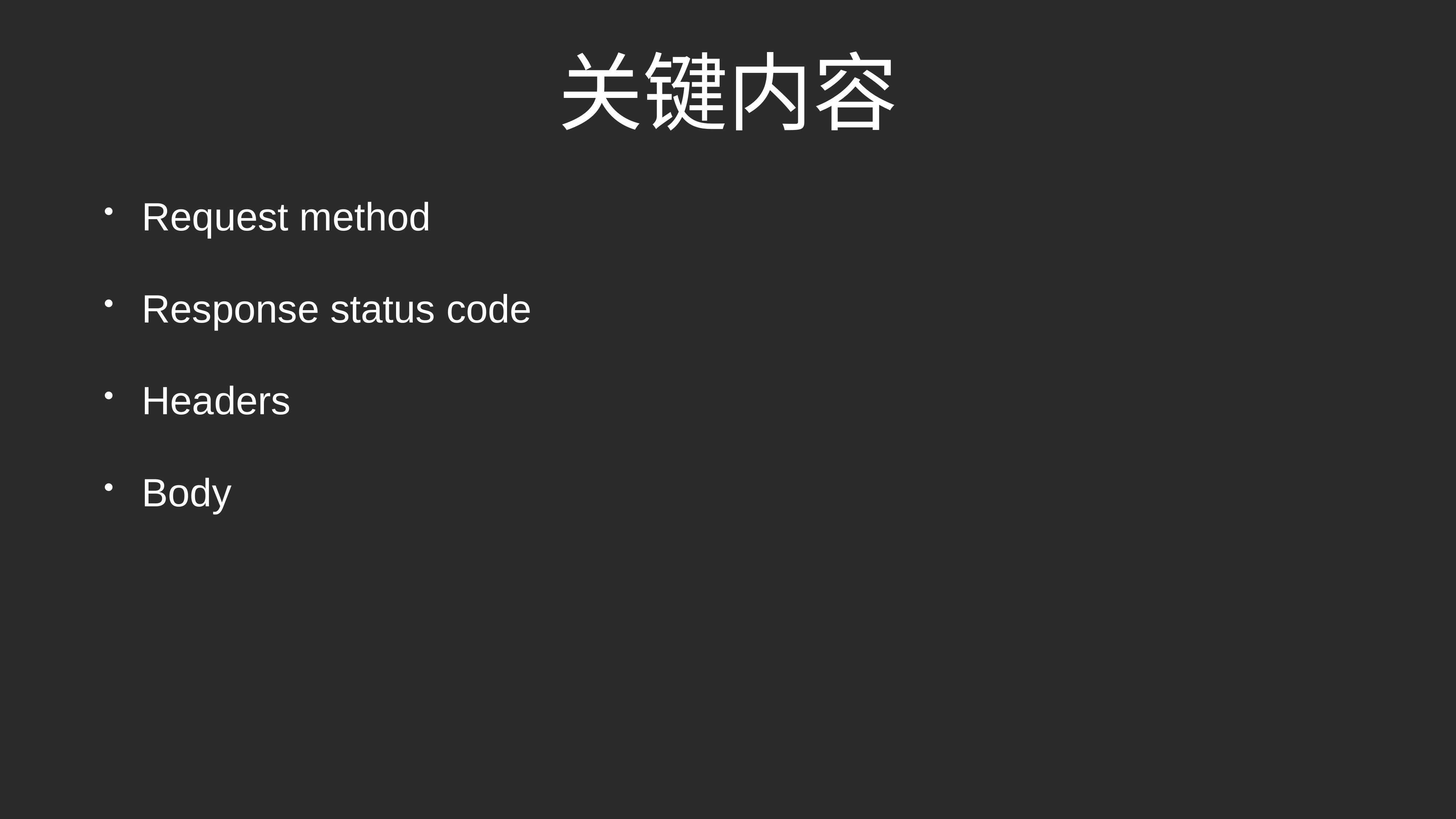

# 关键内容
Request method
Response status code
Headers
Body